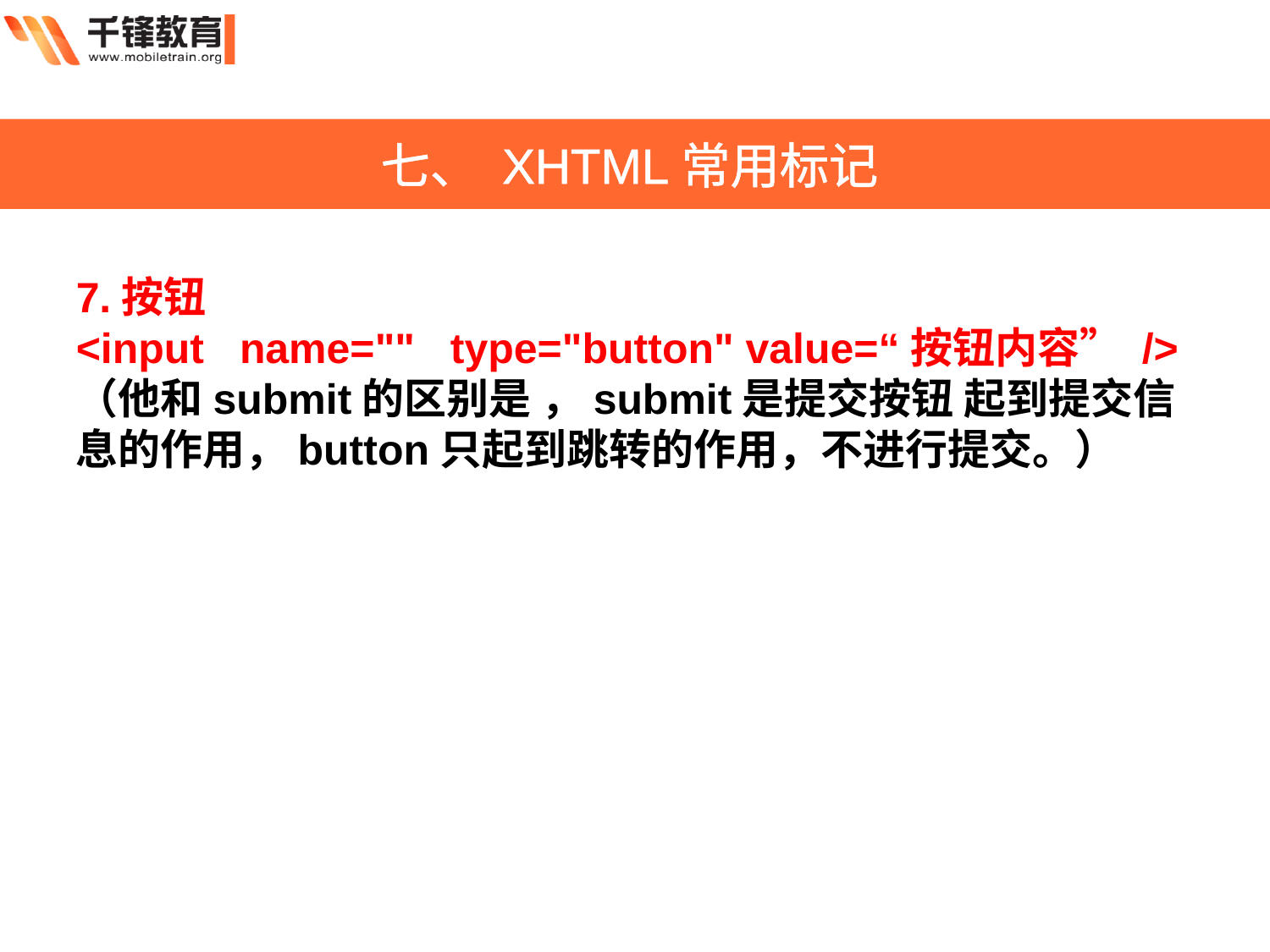

七、 XHTML常用标记
7.按钮
<input   name=""   type="button" value=“按钮内容” />
（他和submit的区别是 ，submit是提交按钮 起到提交信息的作用，button只起到跳转的作用，不进行提交。）